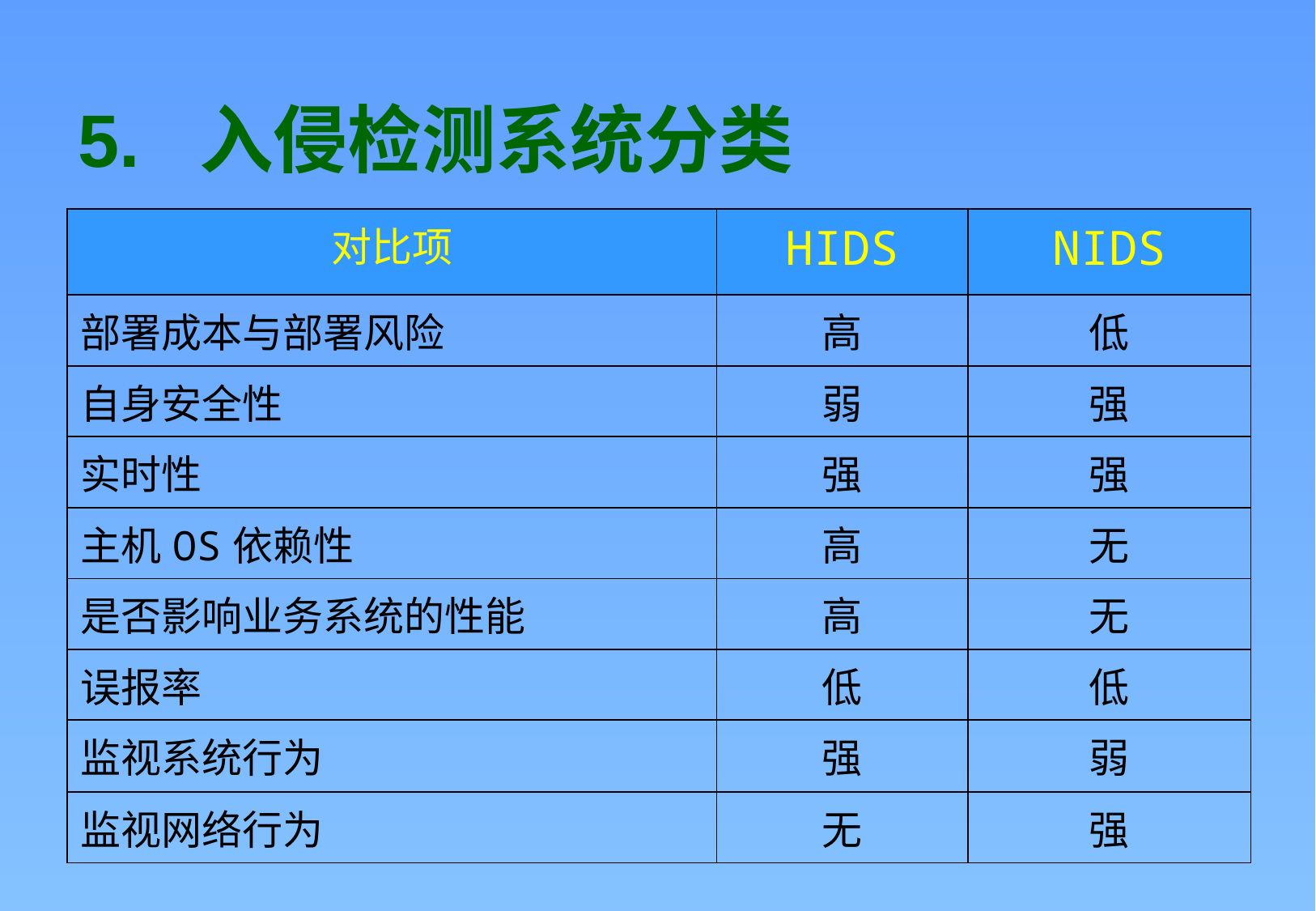

# 5.	入侵检测系统分类
| 对比项 | HIDS | NIDS |
| --- | --- | --- |
| 部署成本与部署风险 | 高 | 低 |
| 自身安全性 | 弱 | 强 |
| 实时性 | 强 | 强 |
| 主机OS依赖性 | 高 | 无 |
| 是否影响业务系统的性能 | 高 | 无 |
| 误报率 | 低 | 低 |
| 监视系统行为 | 强 | 弱 |
| 监视网络行为 | 无 | 强 |